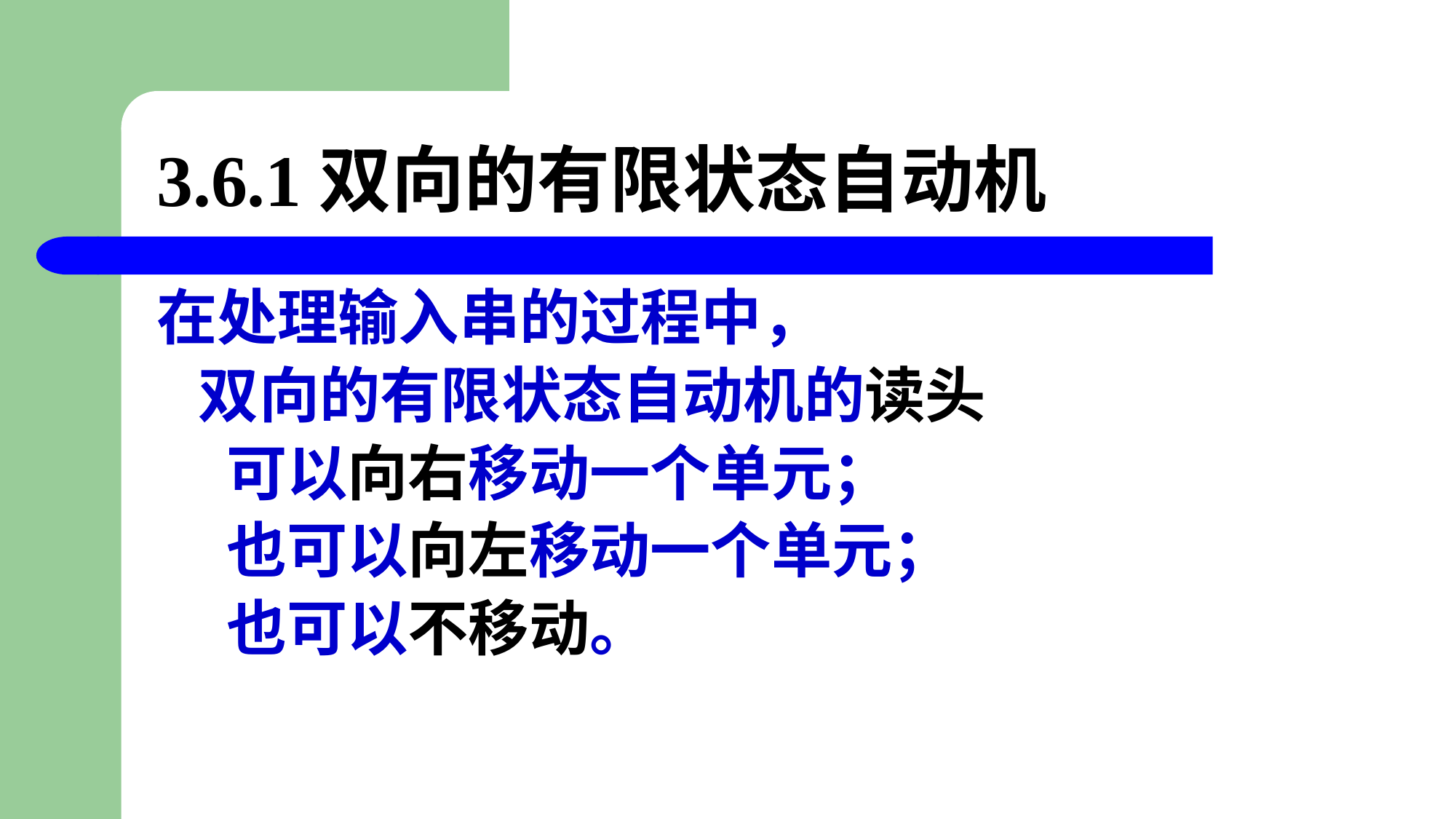

# 3.6.1双向的有限状态自动机
在处理输入串的过程中，
  双向的有限状态自动机的读头
    可以向右移动一个单元；
    也可以向左移动一个单元；
    也可以不移动。